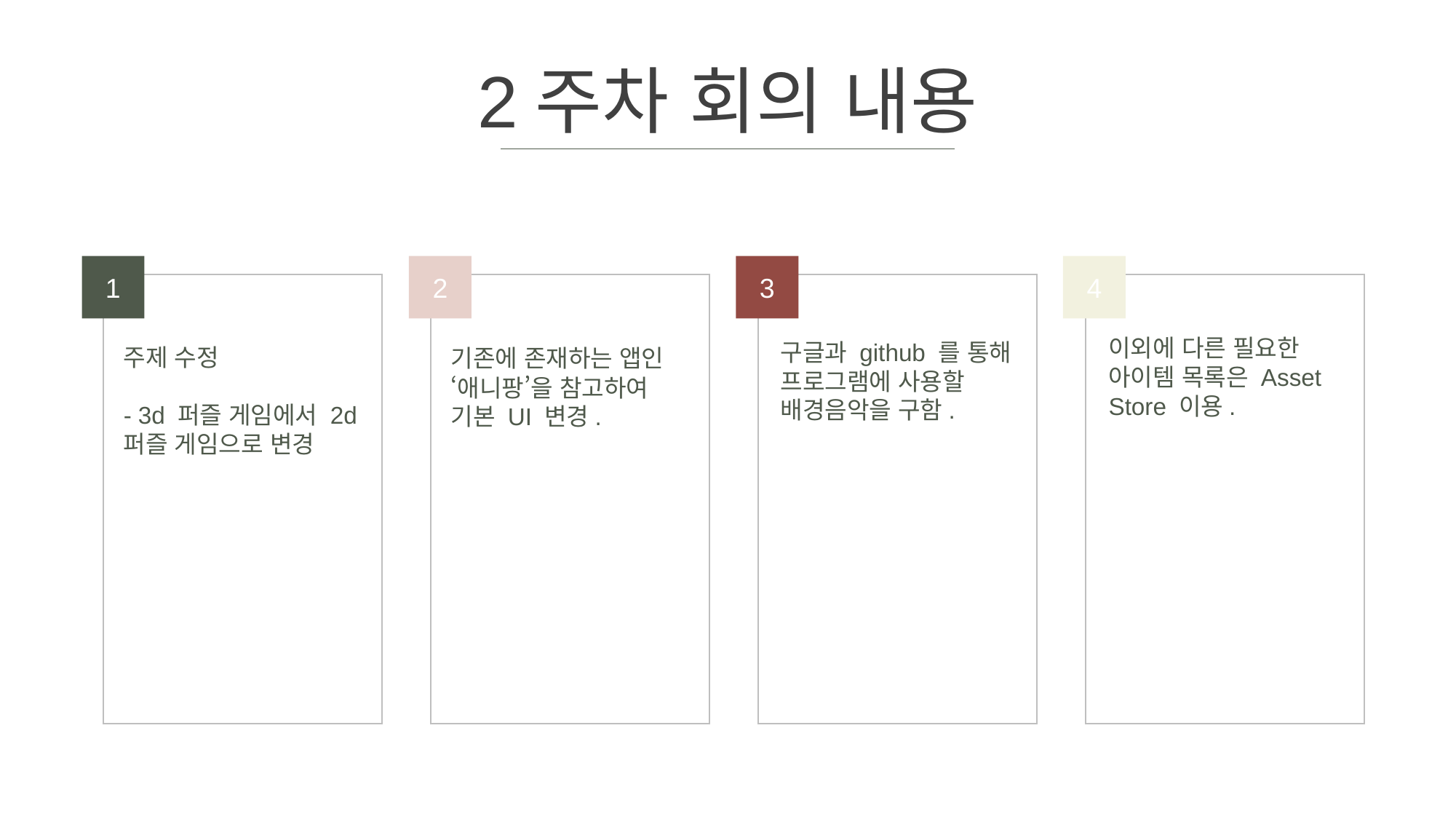

2주차 회의 내용
1
2
3
4

이외에 다른 필요한 아이템 목록은 Asset Store 이용.
구글과 github 를 통해 프로그램에 사용할 배경음악을 구함.
주제 수정

- 3d 퍼즐 게임에서 2d 퍼즐 게임으로 변경
기존에 존재하는 앱인 ‘애니팡’을 참고하여 기본 UI 변경.